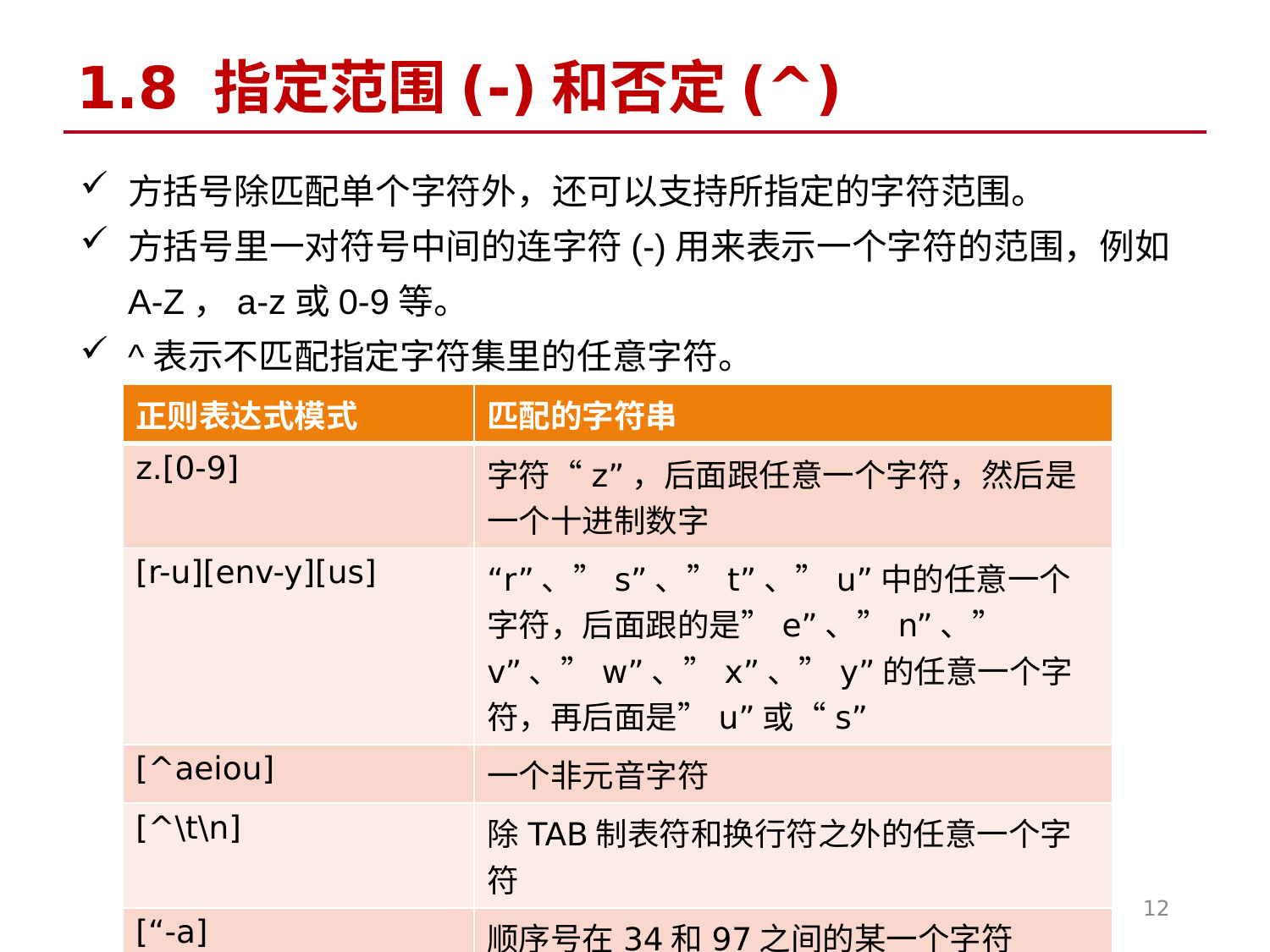

# 1.8 指定范围(-)和否定(^)
方括号除匹配单个字符外，还可以支持所指定的字符范围。
方括号里一对符号中间的连字符(-)用来表示一个字符的范围，例如A-Z，a-z或0-9等。
^表示不匹配指定字符集里的任意字符。
| 正则表达式模式 | 匹配的字符串 |
| --- | --- |
| z.[0-9] | 字符“z”，后面跟任意一个字符，然后是一个十进制数字 |
| [r-u][env-y][us] | “r”、”s”、”t”、”u”中的任意一个字符，后面跟的是”e”、”n”、”v”、”w”、”x”、”y”的任意一个字符，再后面是”u”或“s” |
| [^aeiou] | 一个非元音字符 |
| [^\t\n] | 除TAB制表符和换行符之外的任意一个字符 |
| [“-a] | 顺序号在34和97之间的某一个字符 |
12